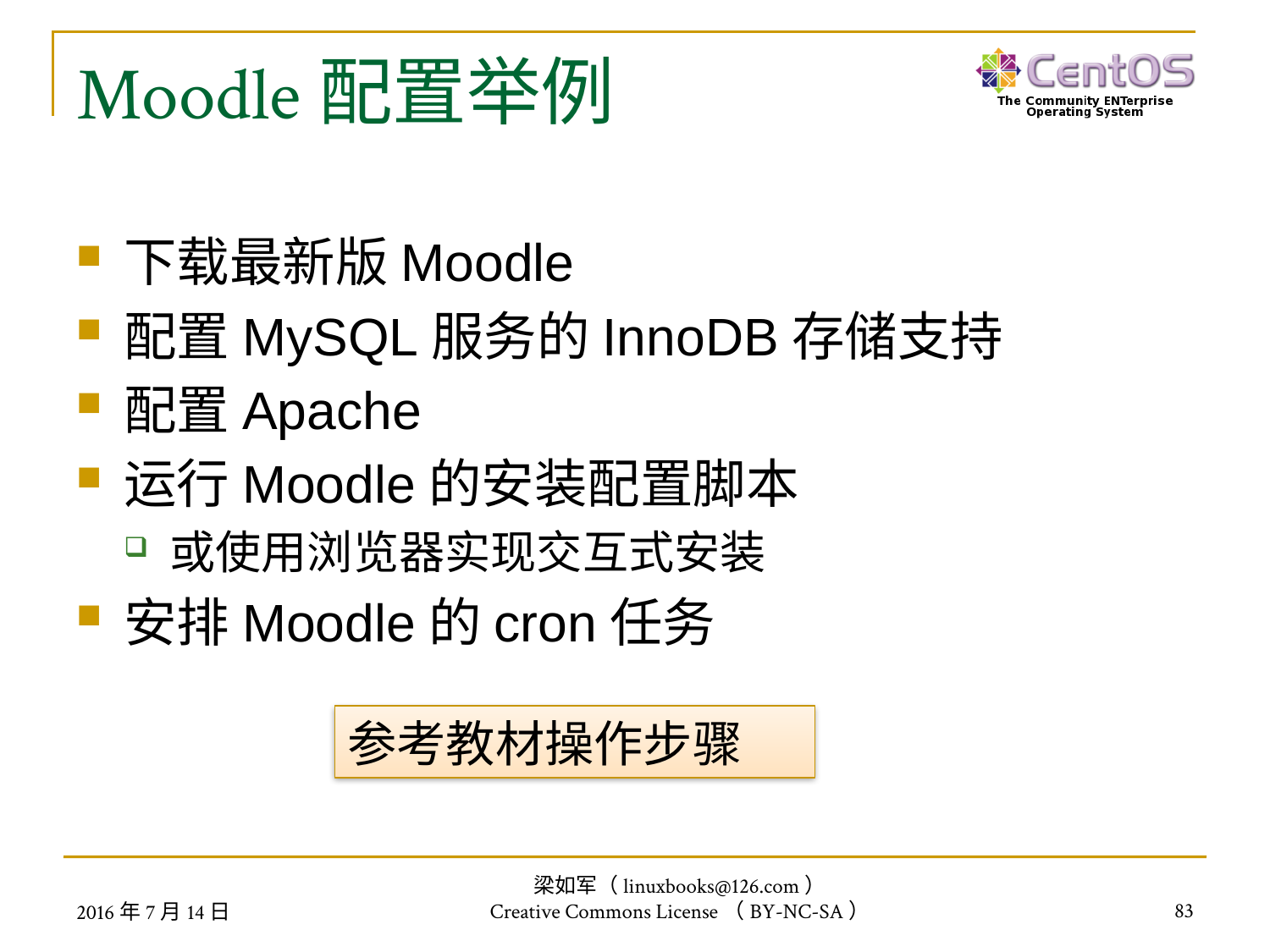

# Moodle配置举例
下载最新版Moodle
配置MySQL服务的InnoDB存储支持
配置Apache
运行Moodle的安装配置脚本
或使用浏览器实现交互式安装
安排Moodle的cron任务
参考教材操作步骤
梁如军（linuxbooks@126.com）
Creative Commons License（BY-NC-SA）
2016年7月14日
83